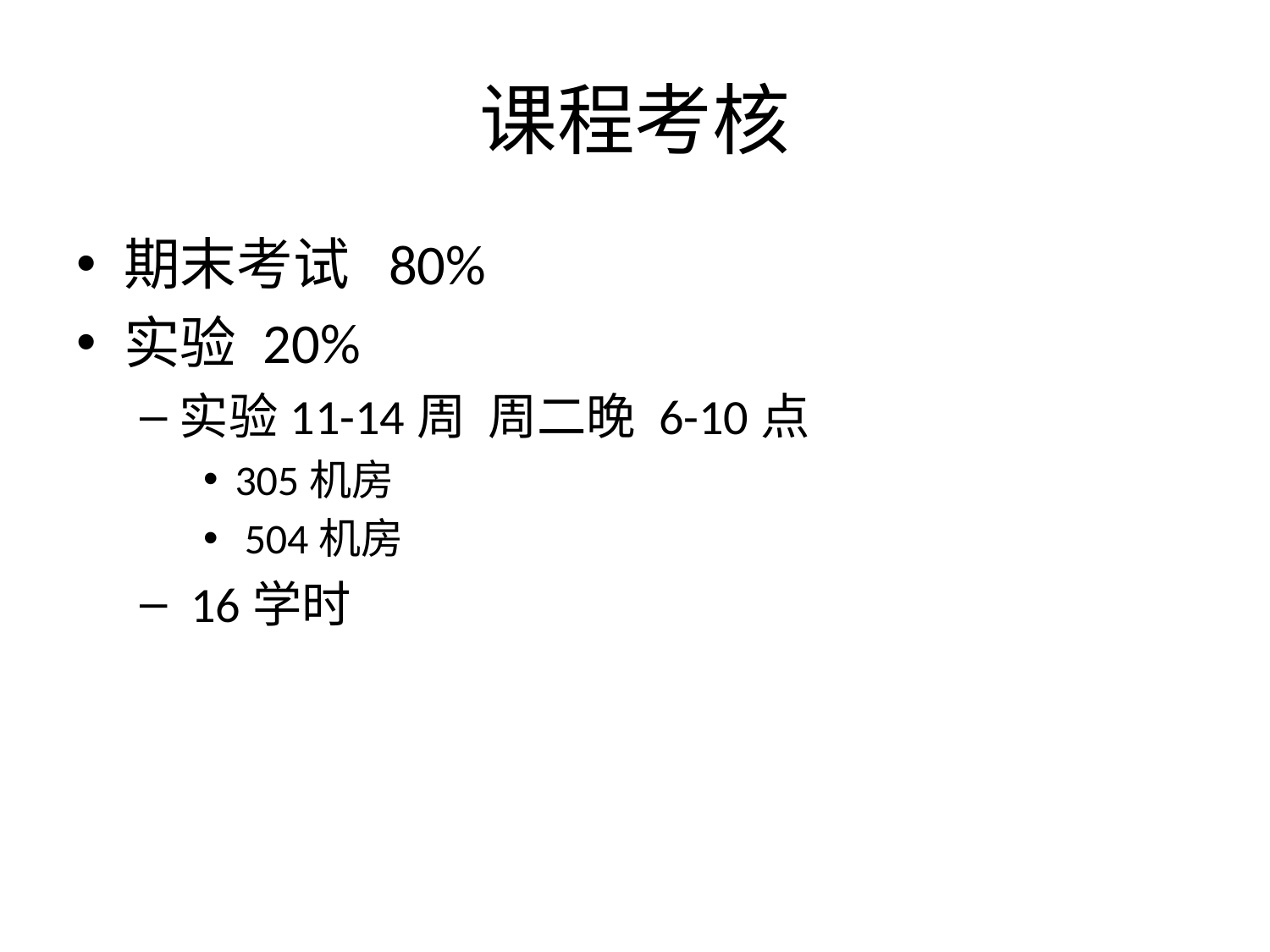

# 课程考核
期末考试  80%
实验 20%
实验11-14周  周二晚 6-10点
305机房
 504机房
 16学时